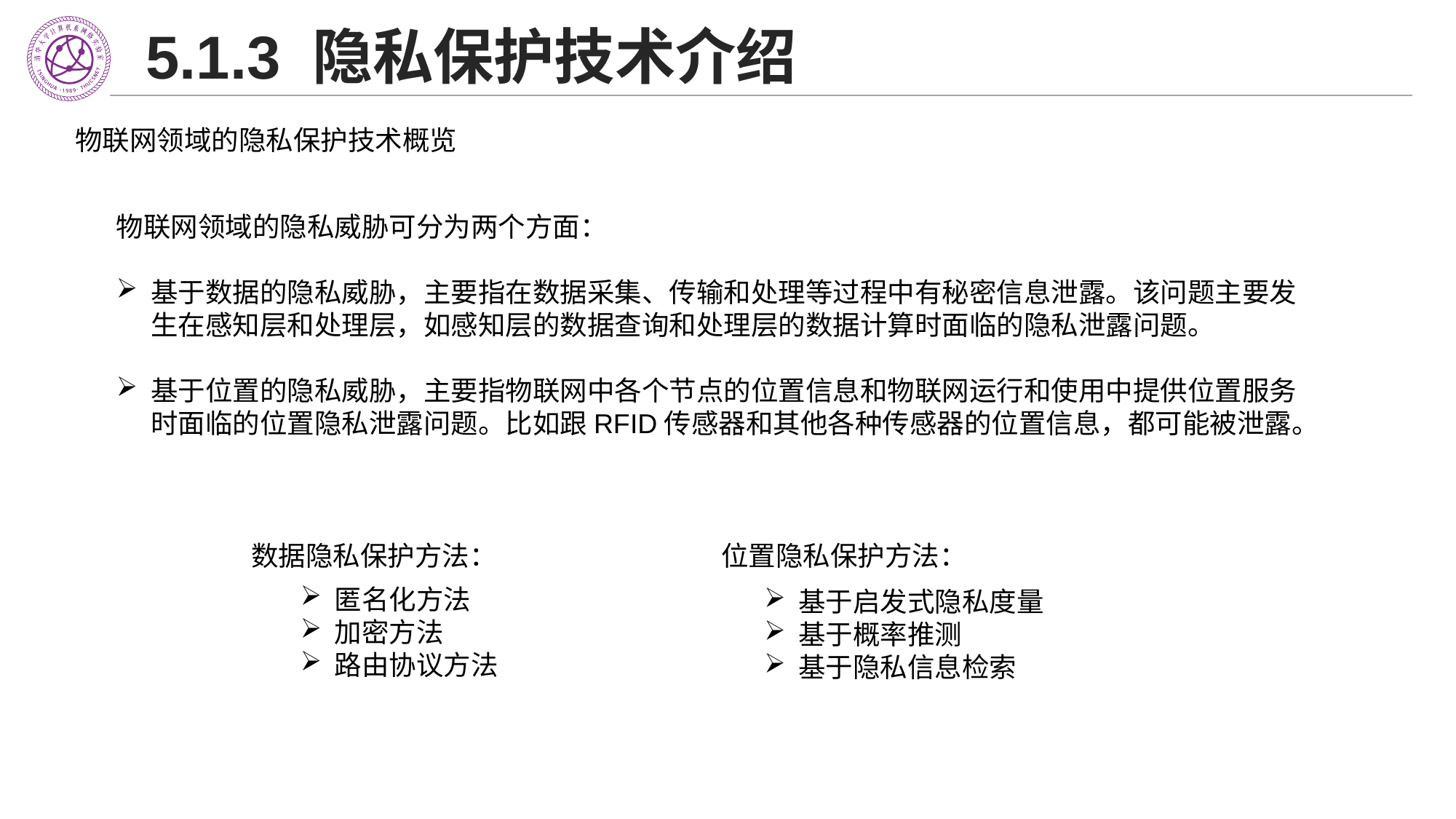

# 5.1.3 隐私保护技术介绍
物联网领域的隐私保护技术概览
物联网领域的隐私威胁可分为两个方面：

基于数据的隐私威胁，主要指在数据采集、传输和处理等过程中有秘密信息泄露。该问题主要发生在感知层和处理层，如感知层的数据查询和处理层的数据计算时面临的隐私泄露问题。

基于位置的隐私威胁，主要指物联网中各个节点的位置信息和物联网运行和使用中提供位置服务时面临的位置隐私泄露问题。比如跟RFID传感器和其他各种传感器的位置信息，都可能被泄露。
数据隐私保护方法：
位置隐私保护方法：
匿名化方法
加密方法
路由协议方法
基于启发式隐私度量
基于概率推测
基于隐私信息检索